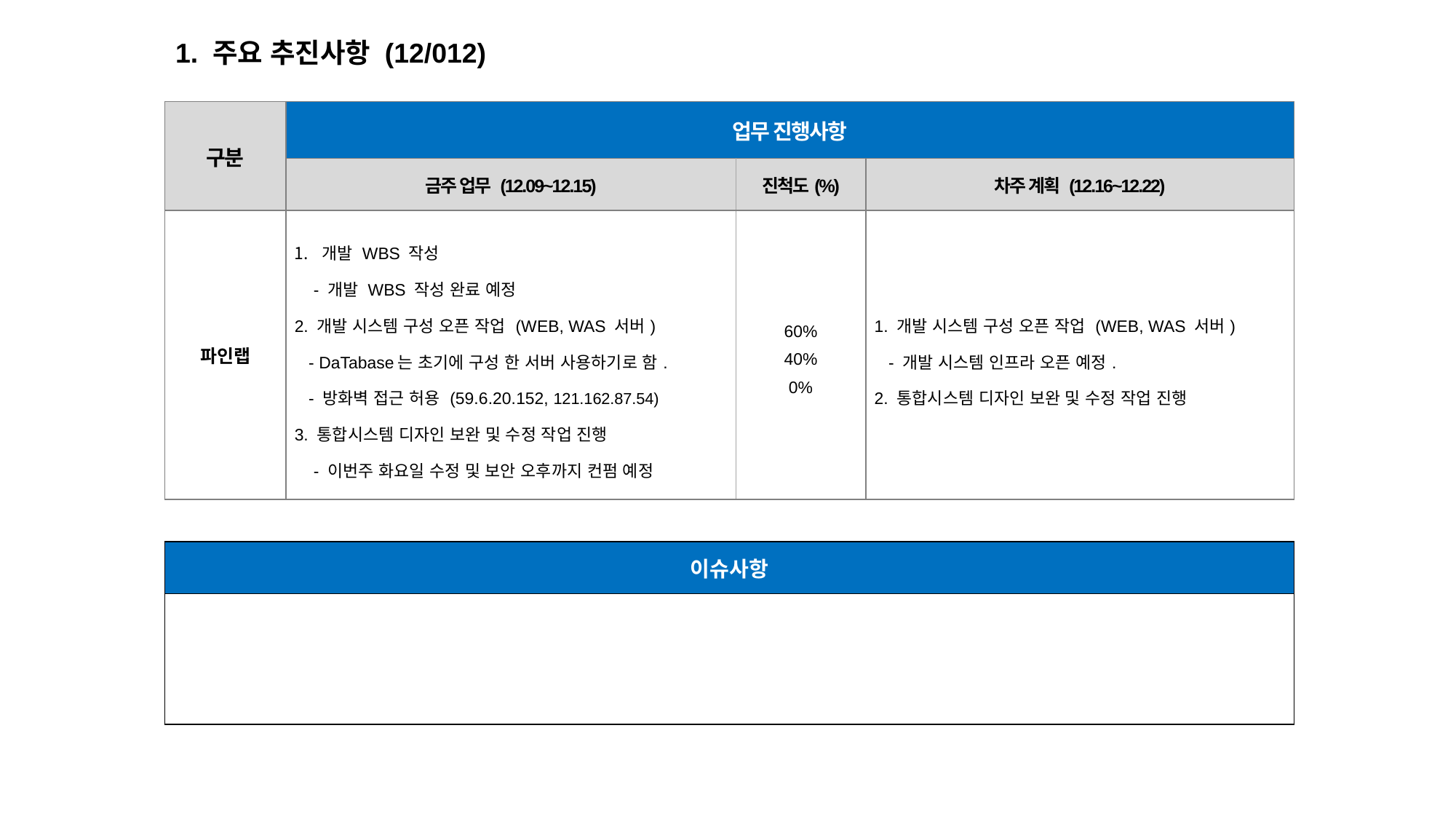

1. 주요 추진사항 (12/012)
| 구분 | 업무 진행사항 |  |  |
| --- | --- | --- | --- |
|  | 금주 업무 (12.09~12.15) | 진척도(%) | 차주 계획 (12.16~12.22) |
| 파인랩 | 개발 WBS 작성 - 개발 WBS 작성 완료 예정 2. 개발 시스템 구성 오픈 작업 (WEB, WAS 서버) - DaTabase는 초기에 구성 한 서버 사용하기로 함. - 방화벽 접근 허용 (59.6.20.152, 121.162.87.54) 3. 통합시스템 디자인 보완 및 수정 작업 진행 - 이번주 화요일 수정 및 보안 오후까지 컨펌 예정 | 60% 40% 0% | 1. 개발 시스템 구성 오픈 작업 (WEB, WAS 서버) - 개발 시스템 인프라 오픈 예정. 2. 통합시스템 디자인 보완 및 수정 작업 진행 |
| 이슈사항 |
| --- |
|  |